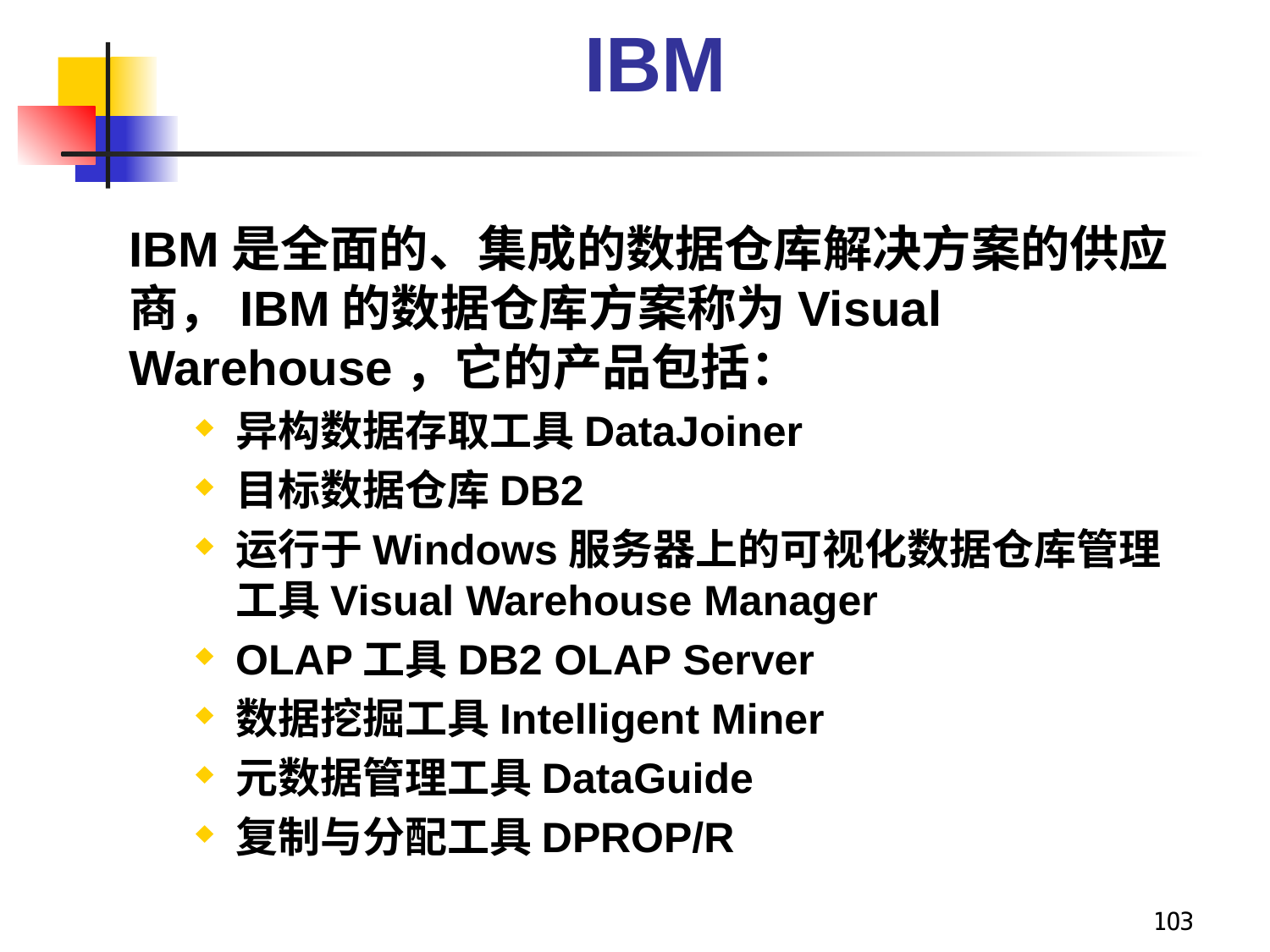

IBM
IBM是全面的、集成的数据仓库解决方案的供应商，IBM的数据仓库方案称为Visual Warehouse，它的产品包括：
异构数据存取工具DataJoiner
目标数据仓库DB2
运行于Windows服务器上的可视化数据仓库管理工具Visual Warehouse Manager
OLAP工具DB2 OLAP Server
数据挖掘工具Intelligent Miner
元数据管理工具DataGuide
复制与分配工具DPROP/R
103